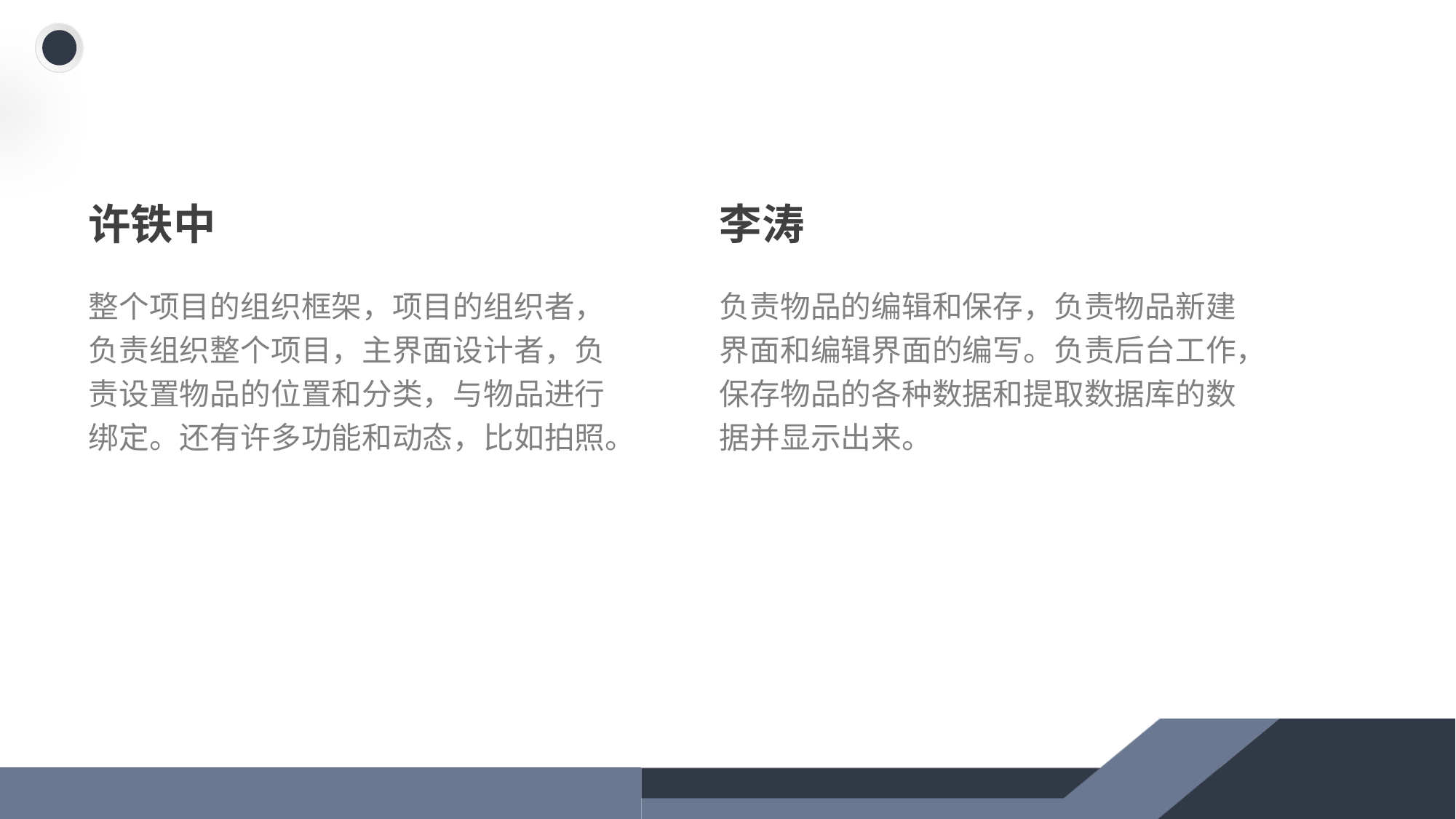

许铁中

整个项目的组织框架，项目的组织者，负责组织整个项目，主界面设计者，负责设置物品的位置和分类，与物品进行绑定。还有许多功能和动态，比如拍照。
李涛

负责物品的编辑和保存，负责物品新建界面和编辑界面的编写。负责后台工作，保存物品的各种数据和提取数据库的数据并显示出来。